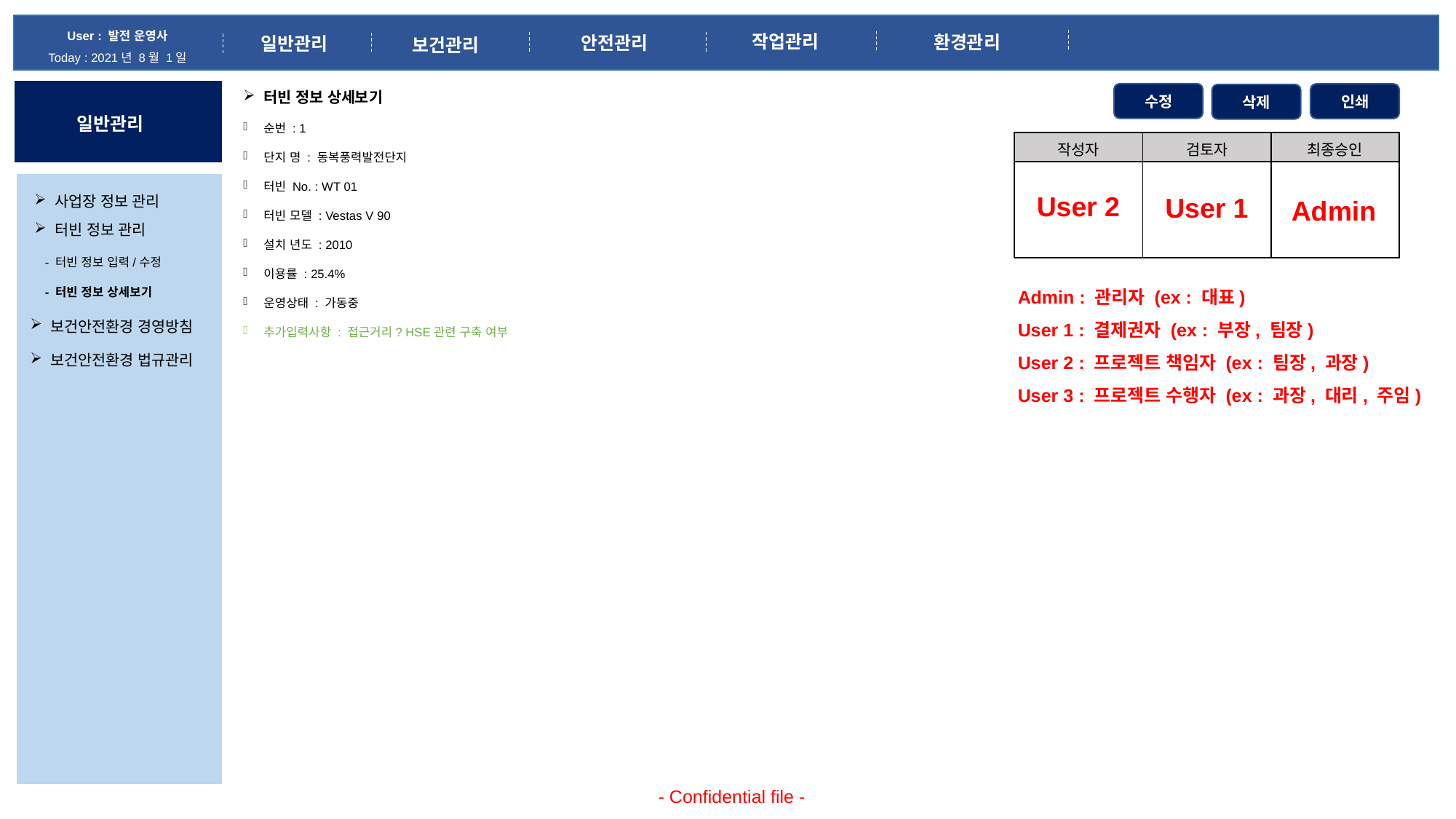

User : 발전 운영사
Today : 2021년 8월 1일
작업관리
환경관리
안전관리
일반관리
보건관리

터빈 정보 상세보기

순번 : 1

단지 명 : 동복풍력발전단지

터빈 No. : WT 01

터빈 모델 : Vestas V 90

설치 년도 : 2010

이용률 : 25.4%

운영상태 : 가동중

추가입력사항 : 접근거리? HSE관련 구축 여부
수정
인쇄
삭제
일반관리
| 작성자 | 검토자 | 최종승인 |
| --- | --- | --- |
|  |  |  |

User 2
User 1
사업장 정보 관리
Admin
터빈 정보 관리
- 터빈 정보 입력/수정
Admin : 관리자 (ex : 대표)
User 1 : 결제권자 (ex : 부장, 팀장)
User 2 : 프로젝트 책임자 (ex : 팀장, 과장)
User 3 : 프로젝트 수행자 (ex : 과장, 대리, 주임)
- 터빈 정보 상세보기
보건안전환경 경영방침
보건안전환경 법규관리
- Confidential file -